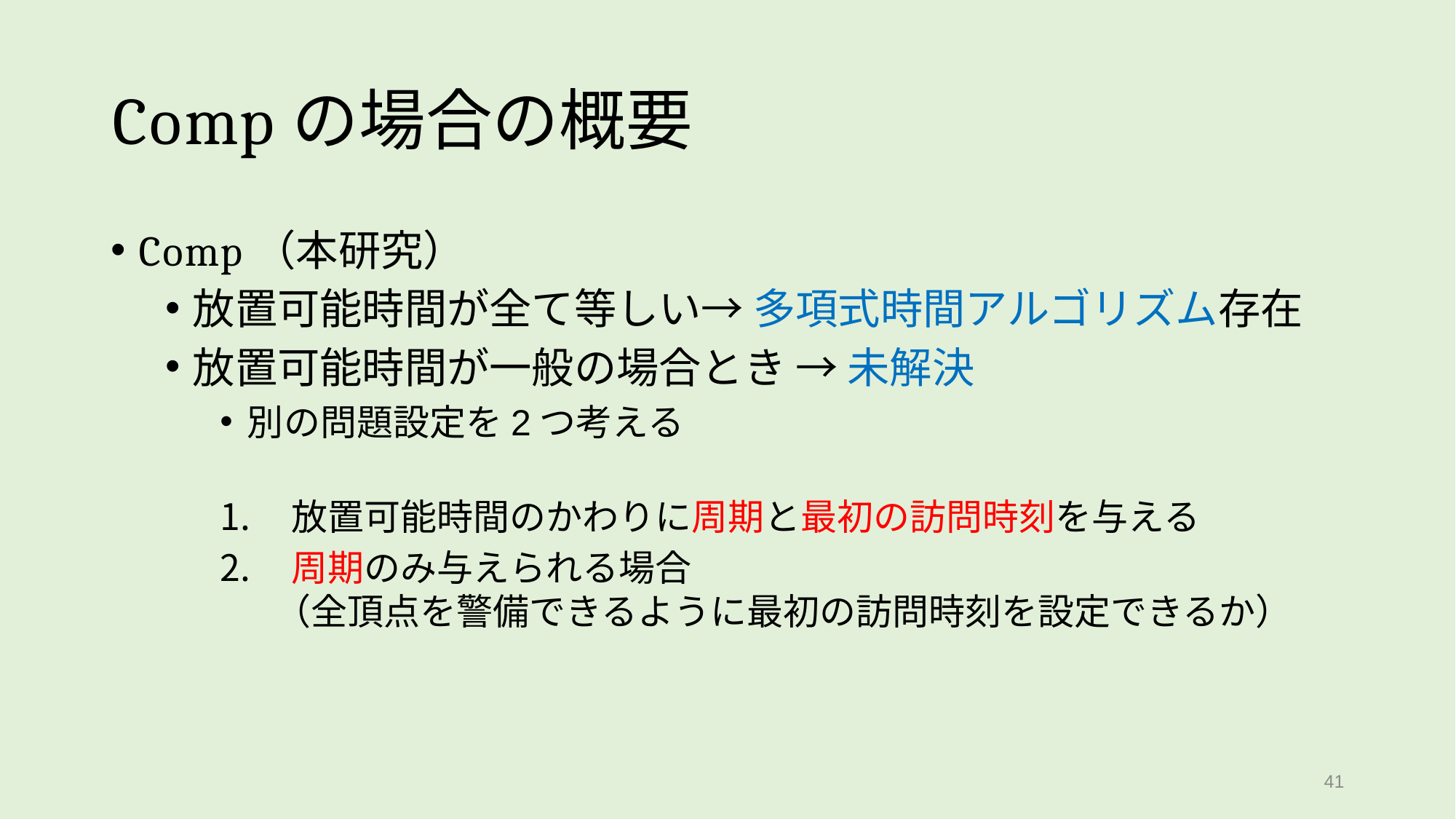

# Compの場合の概要
Comp（本研究）
放置可能時間が全て等しい→ 多項式時間アルゴリズム存在
放置可能時間が一般の場合とき → 未解決
別の問題設定を2つ考える
 放置可能時間のかわりに周期と最初の訪問時刻を与える
 周期のみ与えられる場合
（全頂点を警備できるように最初の訪問時刻を設定できるか）
41